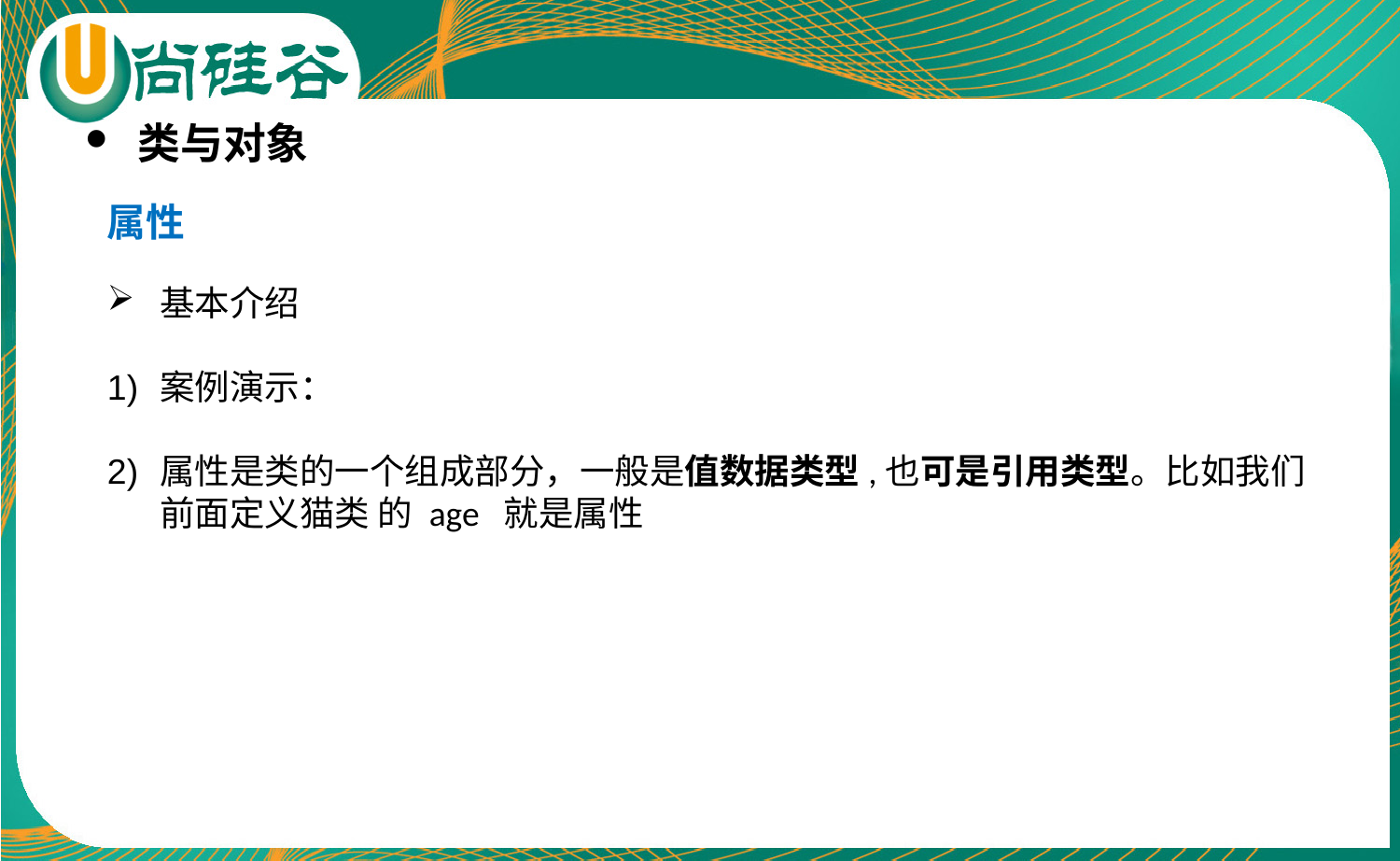

类与对象

属性

基本介绍

案例演示：

属性是类的一个组成部分，一般是值数据类型,也可是引用类型。比如我们前面定义猫类 的 age  就是属性